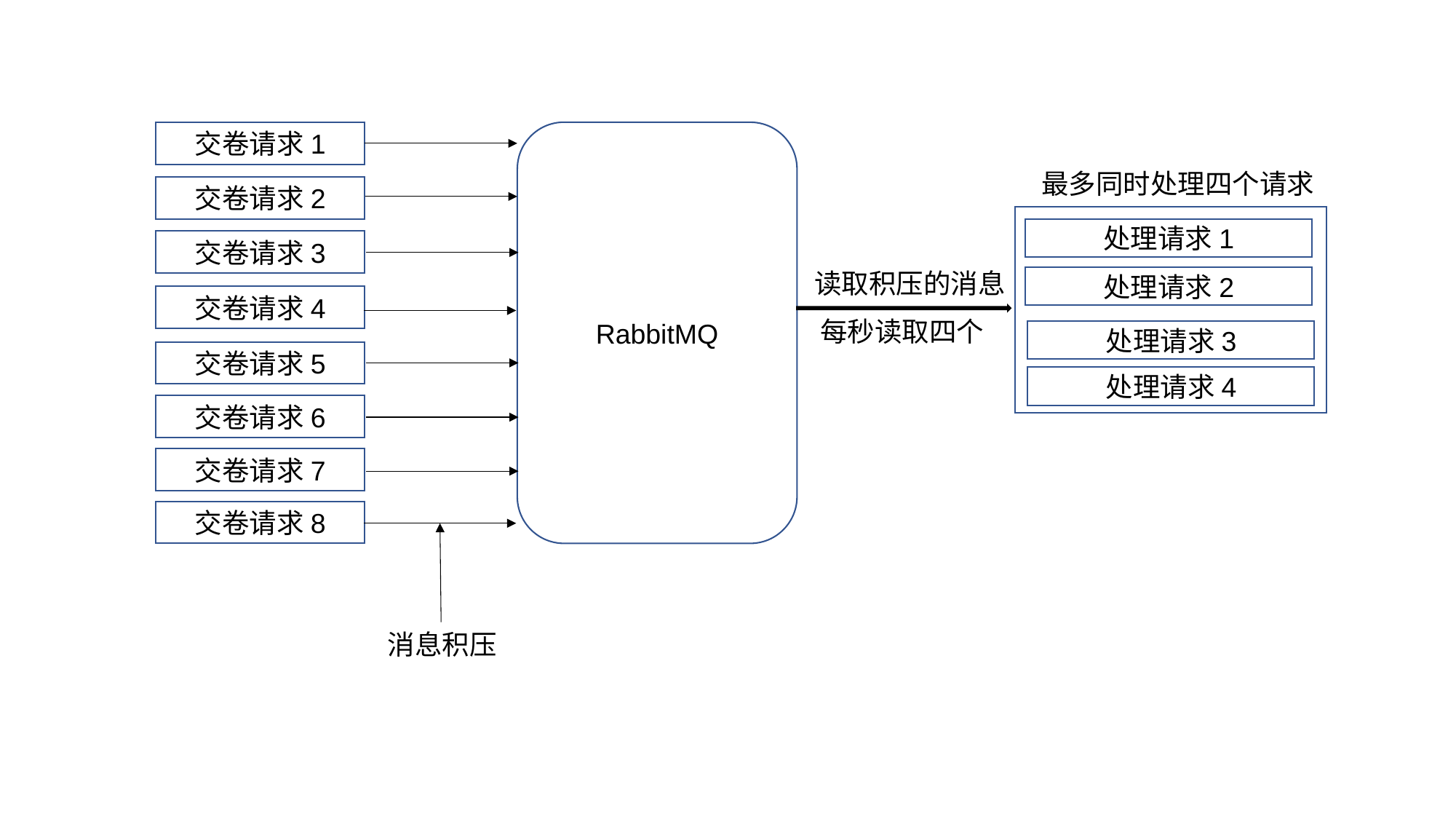

交卷请求1
RabbitMQ
最多同时处理四个请求
交卷请求2

处理请求1
交卷请求3
读取积压的消息
处理请求2
交卷请求4

每秒读取四个
处理请求3
交卷请求5
处理请求4
交卷请求6
交卷请求7
交卷请求8
消息积压